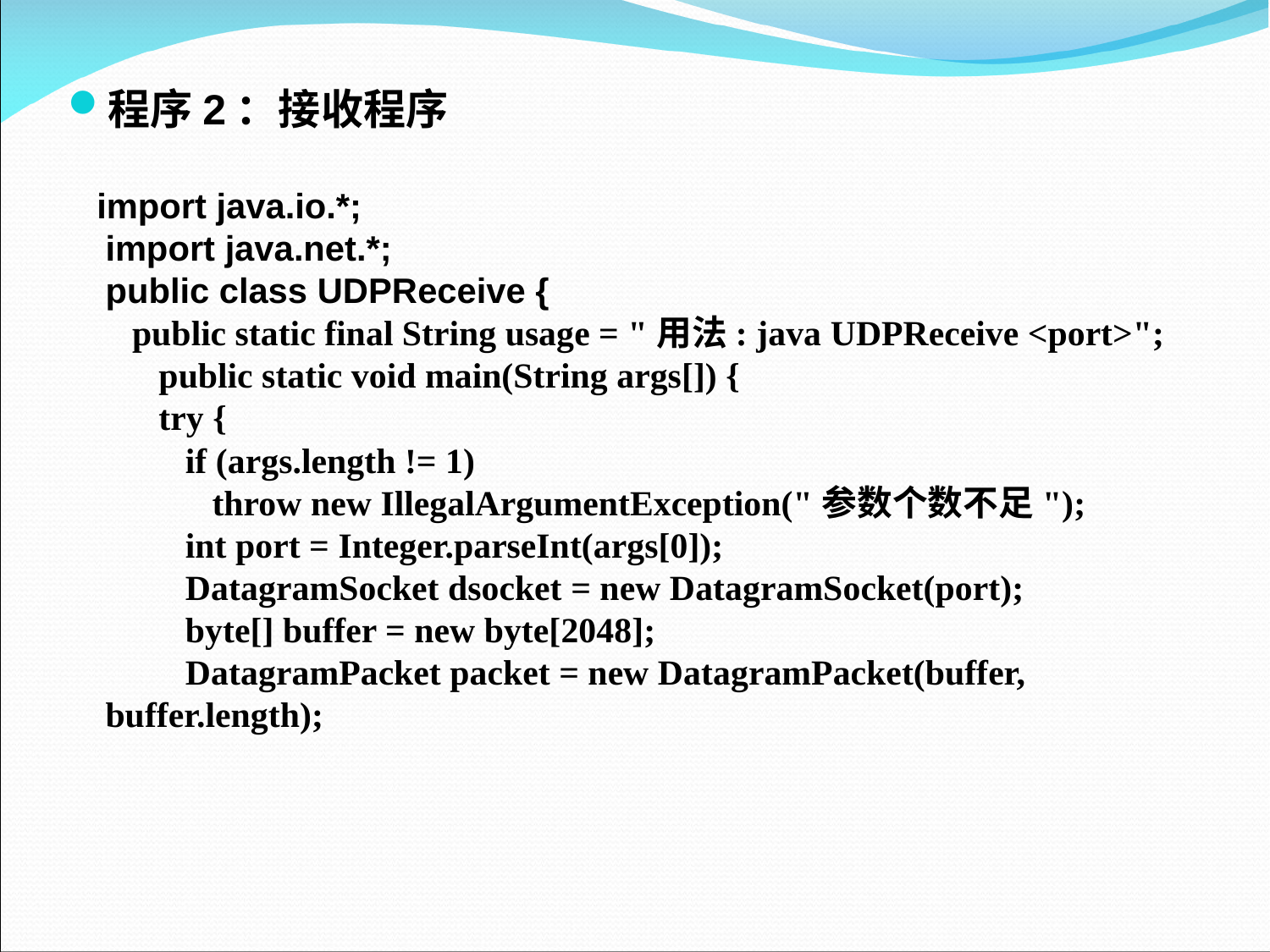

程序2：接收程序
   import java.io.*;
import java.net.*;
public class UDPReceive {
   public static final String usage = "用法: java UDPReceive <port>"; 
      public static void main(String args[]) {
      try {
         if (args.length != 1)
            throw new IllegalArgumentException("参数个数不足");
         int port = Integer.parseInt(args[0]);
         DatagramSocket dsocket = new DatagramSocket(port);
         byte[] buffer = new byte[2048];
         DatagramPacket packet = new DatagramPacket(buffer, buffer.length);